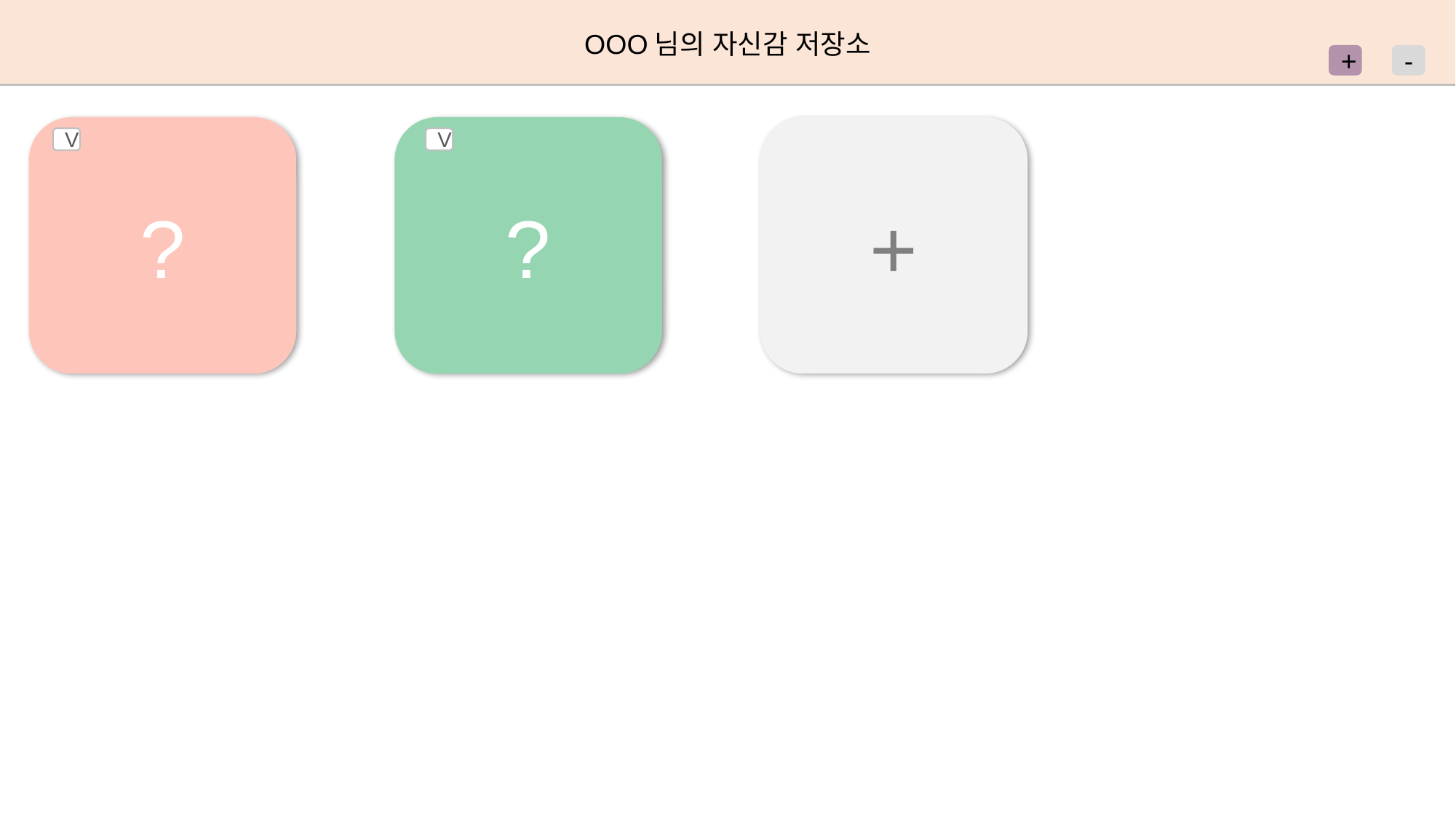

OOO님의 자신감 저장소
+
-
?
?
+
V
V